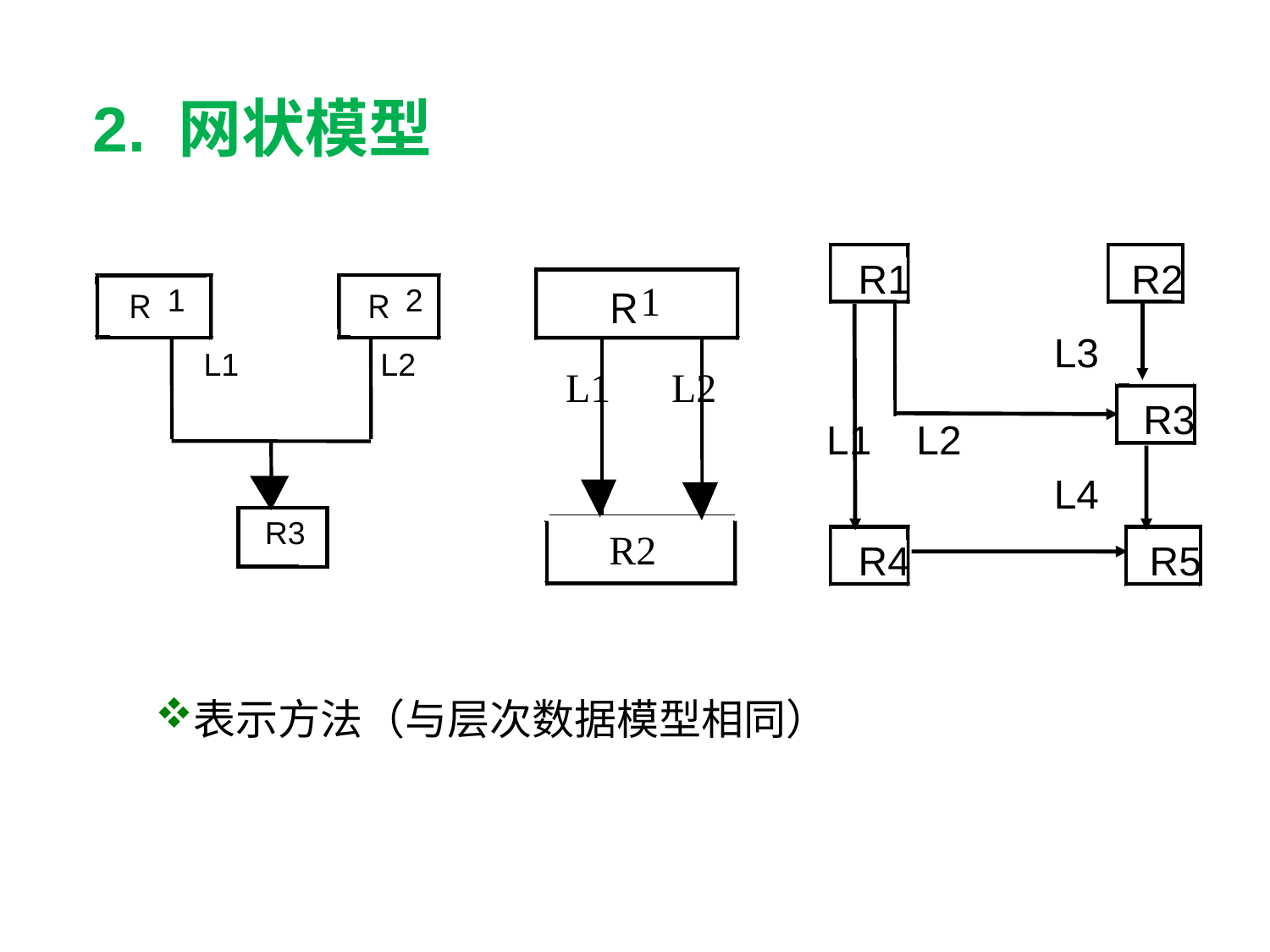

2. 网状模型

R1

R2

                       L3

R3

   L1    L2

                       L4

R4

R5

1

Ｒ

   L1      L2

   R2

1

2
Ｒ
Ｒ

 L1                L2

R3

表示方法（与层次数据模型相同）